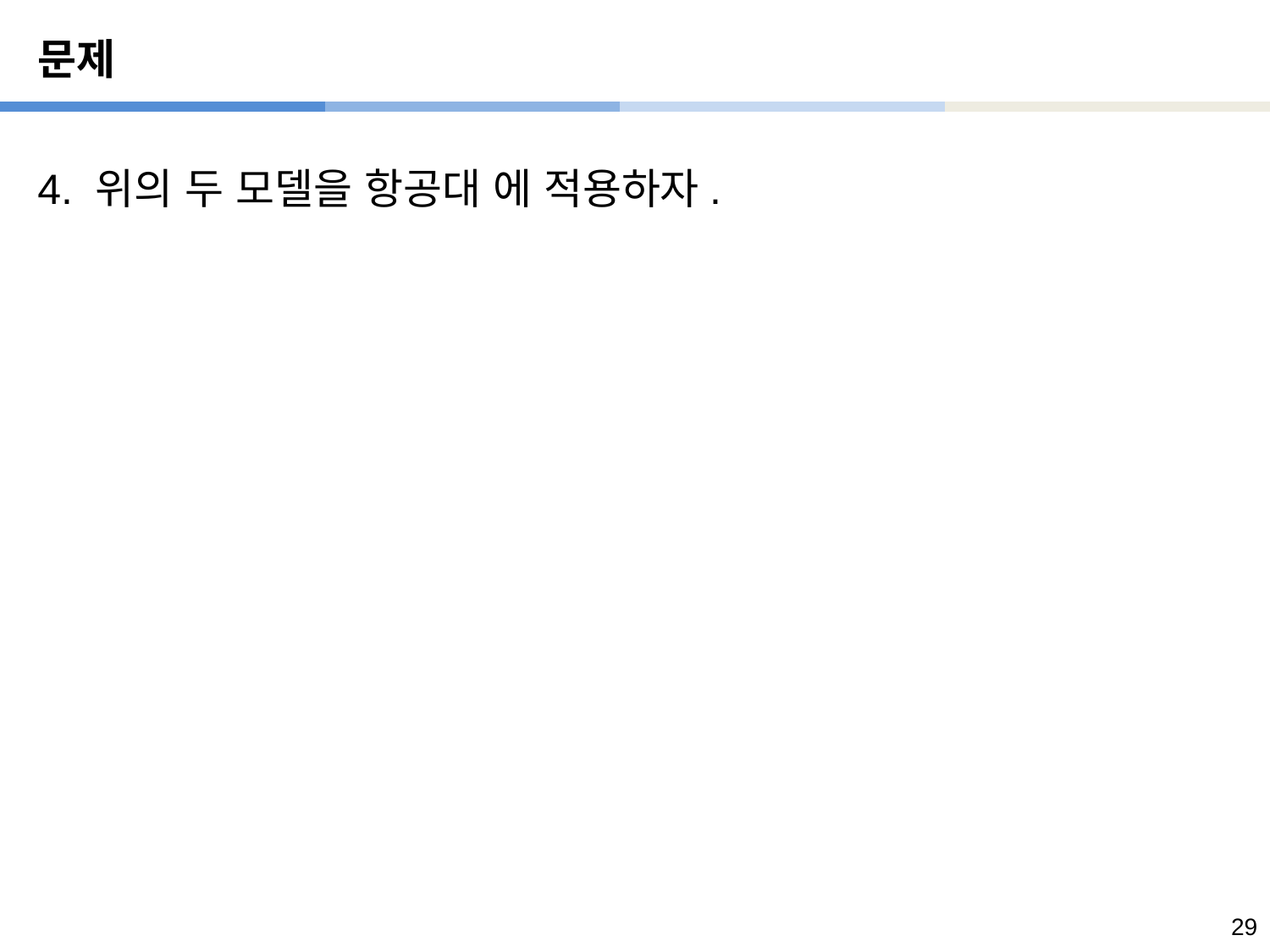

# 문제
4. 위의 두 모델을 항공대 에 적용하자.